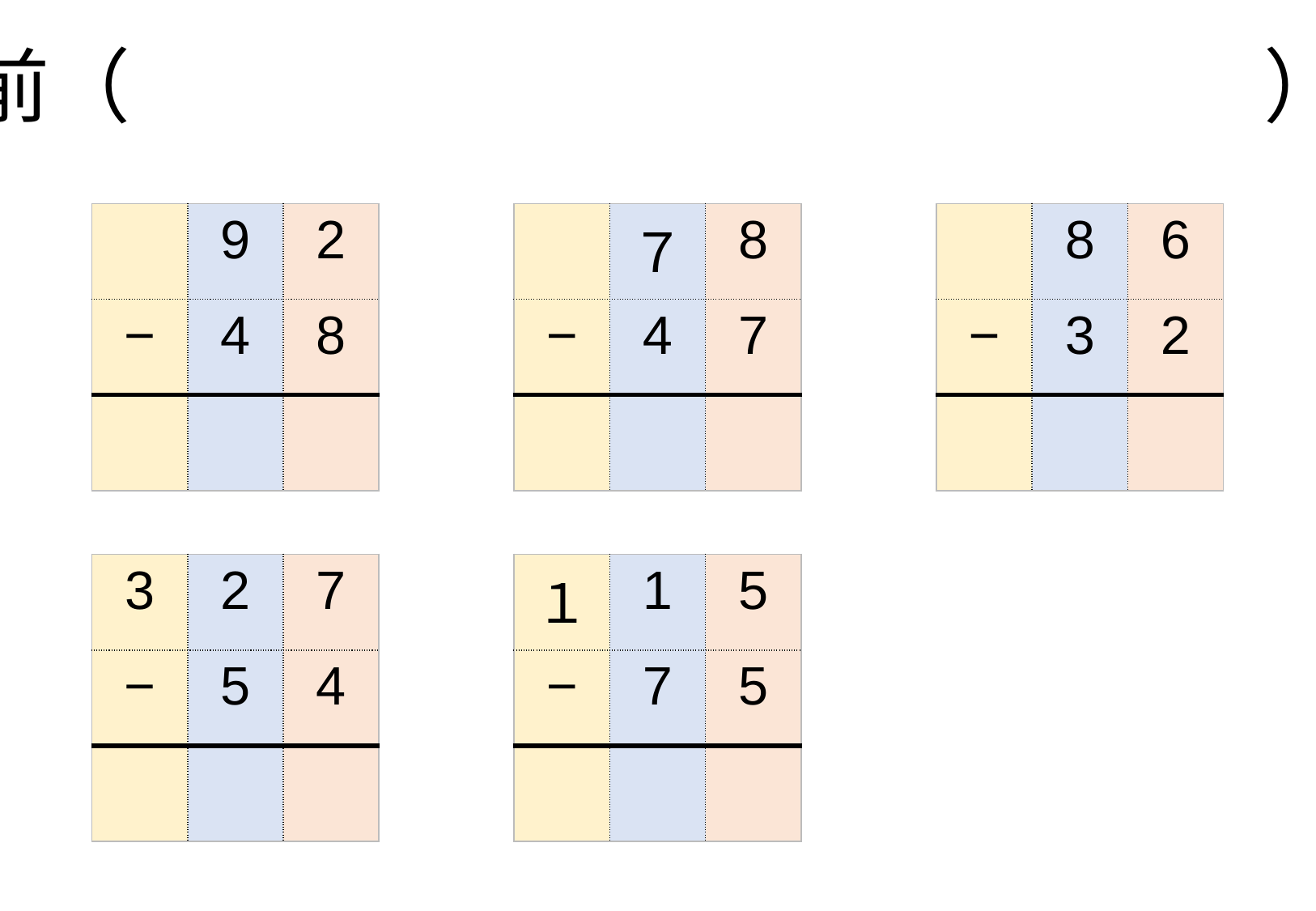

名前（　　　　　　　　　　　　　　）
|  | 9 | 2 |
| --- | --- | --- |
| − | 4 | 8 |
|  |  |  |
|  | ７ | 8 |
| --- | --- | --- |
| − | 4 | 7 |
|  |  |  |
|  | 8 | 6 |
| --- | --- | --- |
| − | 3 | 2 |
|  |  |  |
| 3 | 2 | 7 |
| --- | --- | --- |
| − | 5 | 4 |
|  |  |  |
| １ | 1 | 5 |
| --- | --- | --- |
| − | 7 | 5 |
|  |  |  |